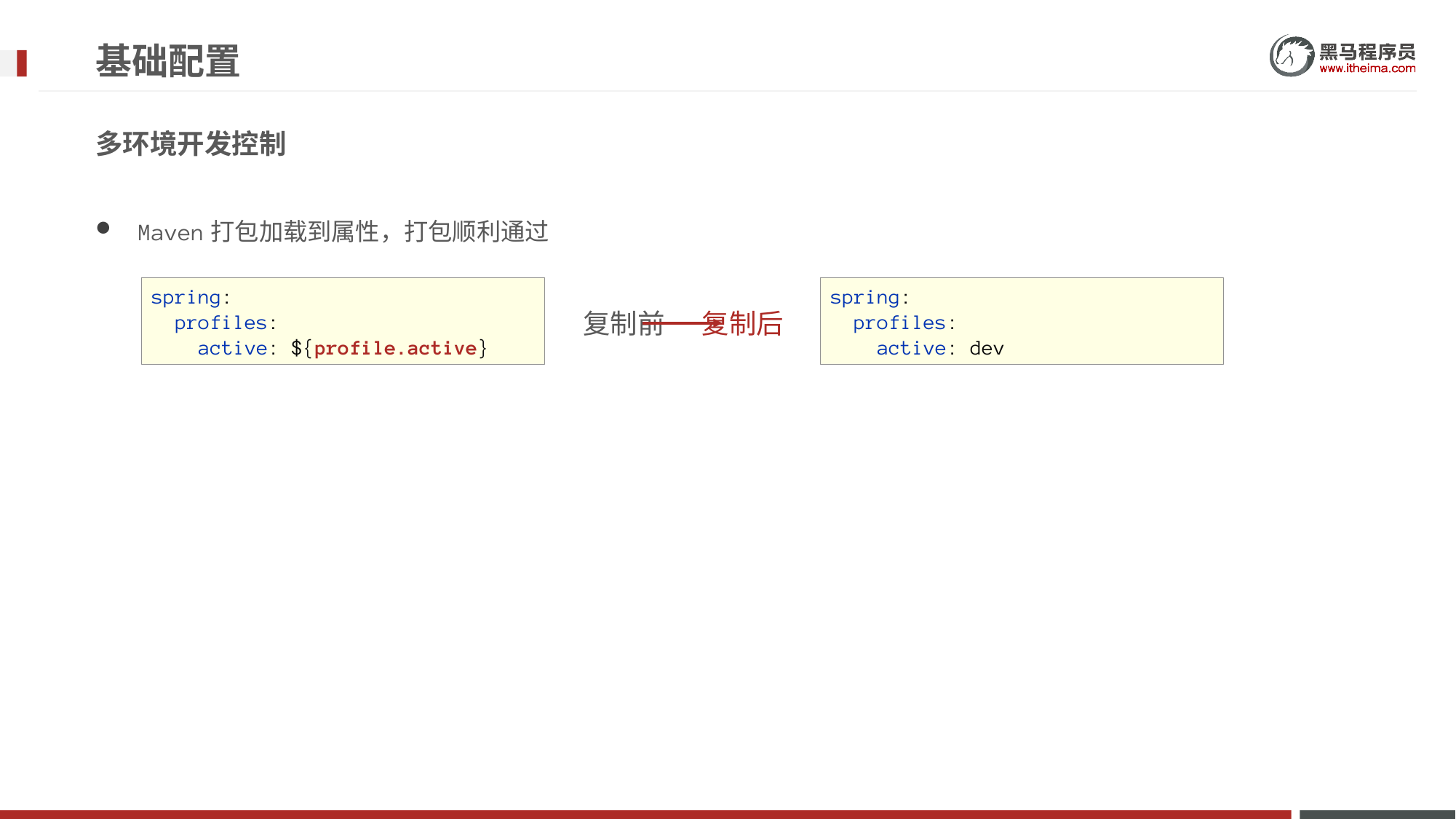

# 基础配置
多环境开发控制
Maven打包加载到属性，打包顺利通过

spring:
  profiles:
    active: ${profile.active}
spring:
  profiles:
    active: dev
复制前      复制后